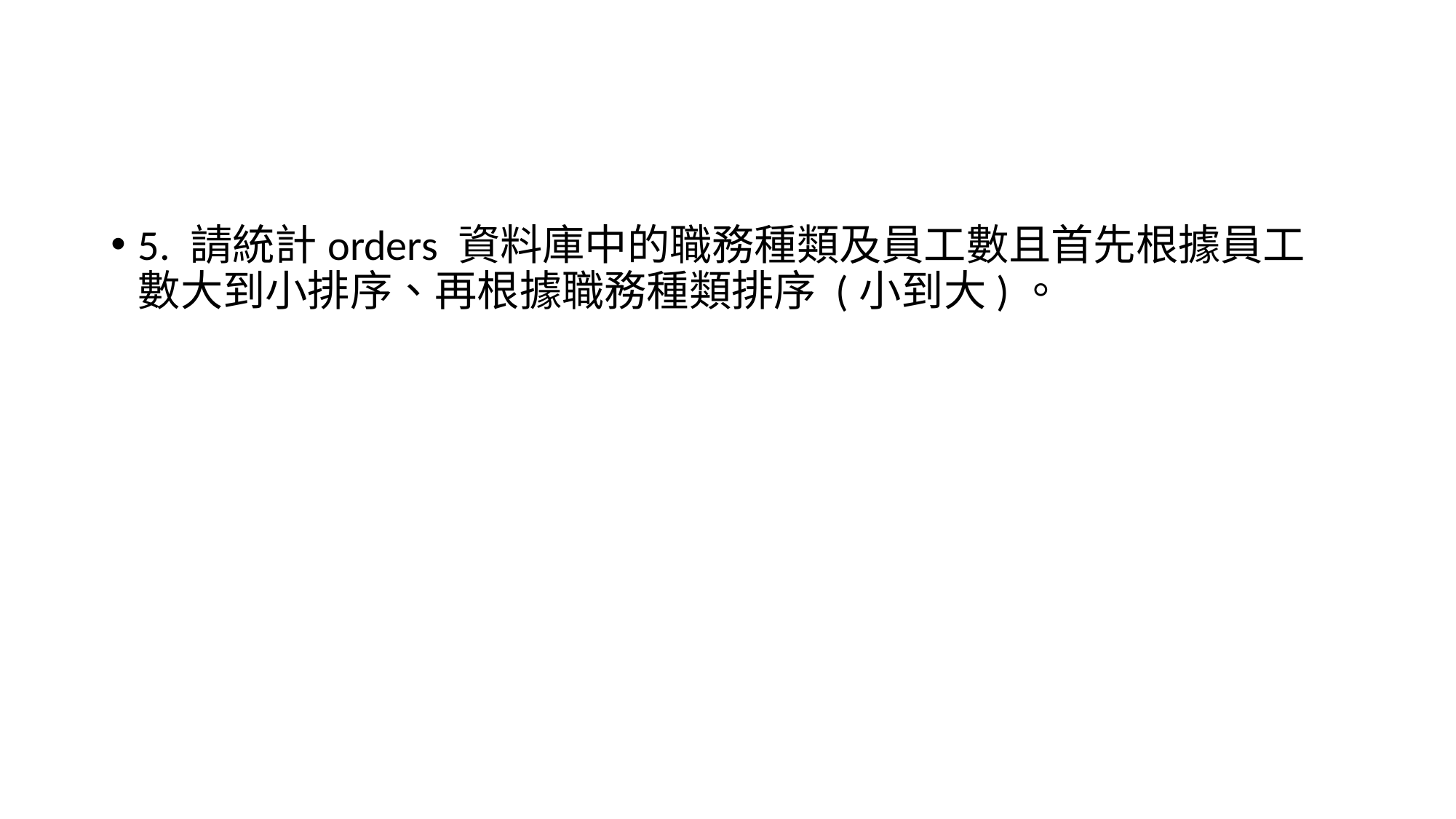

#
5. 請統計orders 資料庫中的職務種類及員工數且首先根據員工數大到小排序、再根據職務種類排序 (小到大)。